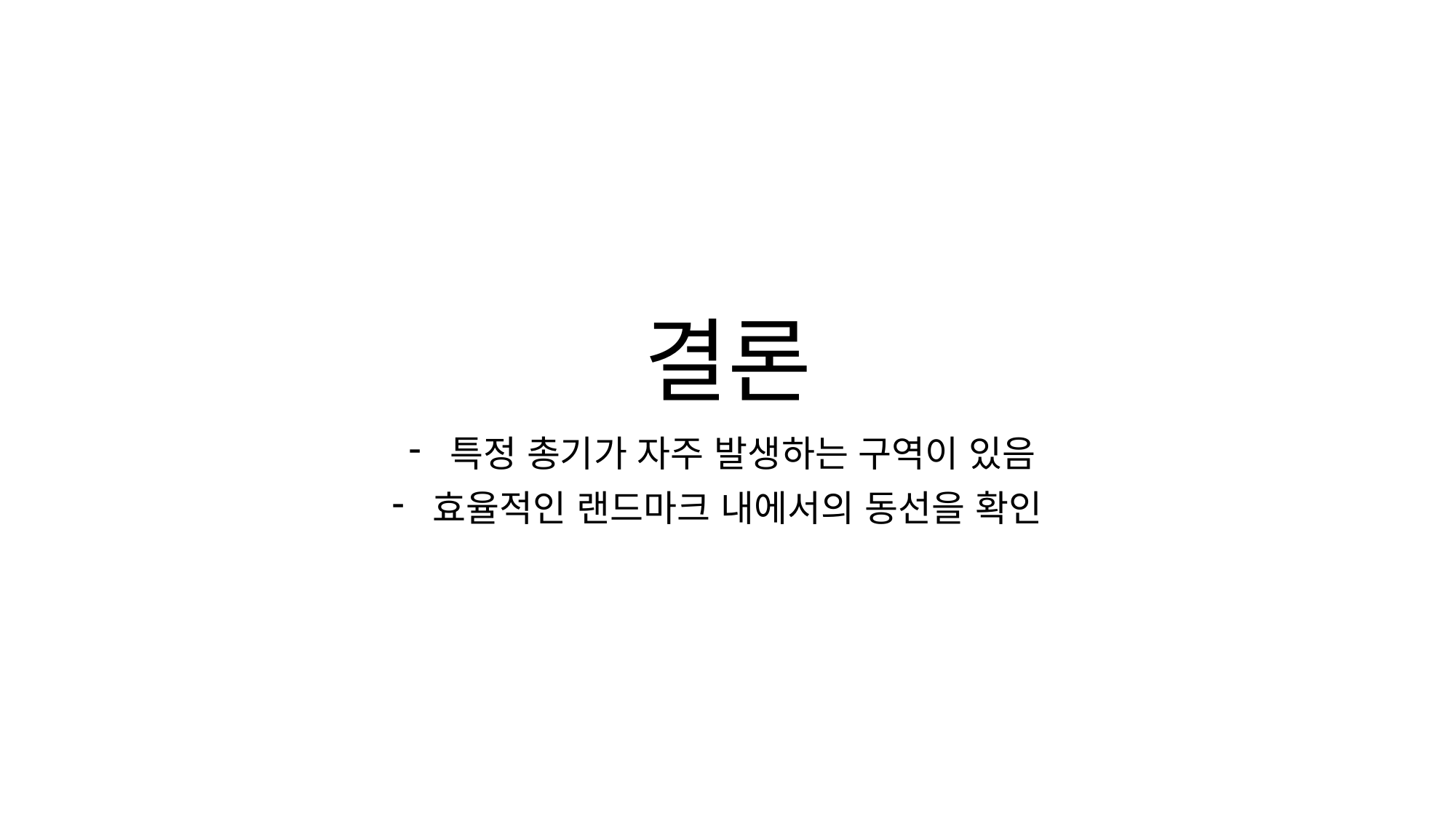

# 결론
특정 총기가 자주 발생하는 구역이 있음
효율적인 랜드마크 내에서의 동선을 확인